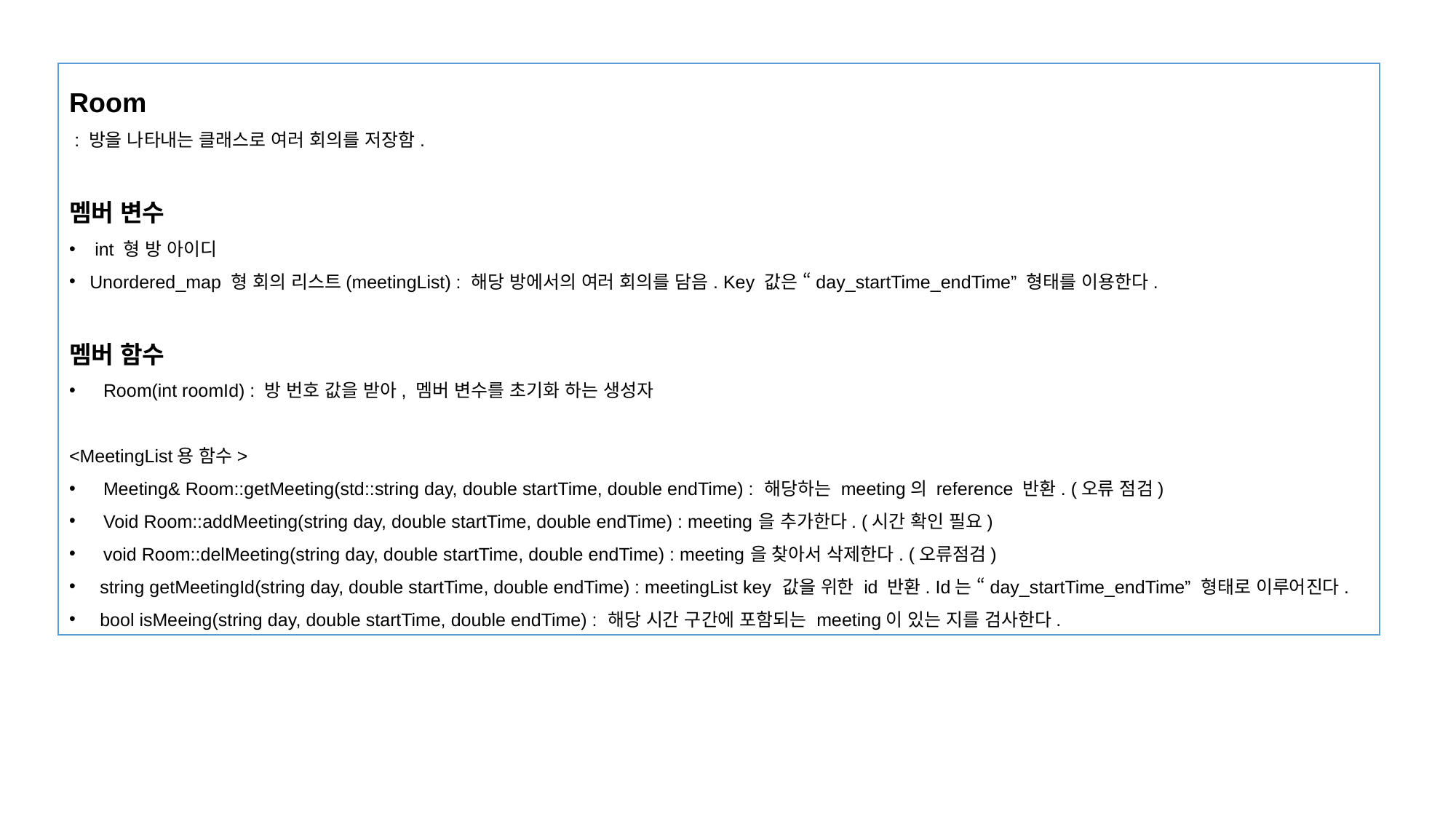

Room
 : 방을 나타내는 클래스로 여러 회의를 저장함.

멤버 변수
 int 형 방 아이디
Unordered_map 형 회의 리스트(meetingList) : 해당 방에서의 여러 회의를 담음. Key 값은 “day_startTime_endTime” 형태를 이용한다.

멤버 함수
Room(int roomId) : 방 번호 값을 받아, 멤버 변수를 초기화 하는 생성자

<MeetingList용 함수>
Meeting& Room::getMeeting(std::string day, double startTime, double endTime) : 해당하는 meeting의 reference 반환. (오류 점검)
Void Room::addMeeting(string day, double startTime, double endTime) : meeting을 추가한다. (시간 확인 필요)
void Room::delMeeting(string day, double startTime, double endTime) : meeting을 찾아서 삭제한다. (오류점검)
  string getMeetingId(string day, double startTime, double endTime) : meetingList key 값을 위한 id 반환. Id는 “day_startTime_endTime” 형태로 이루어진다.
  bool isMeeing(string day, double startTime, double endTime) : 해당 시간 구간에 포함되는 meeting이 있는 지를 검사한다.